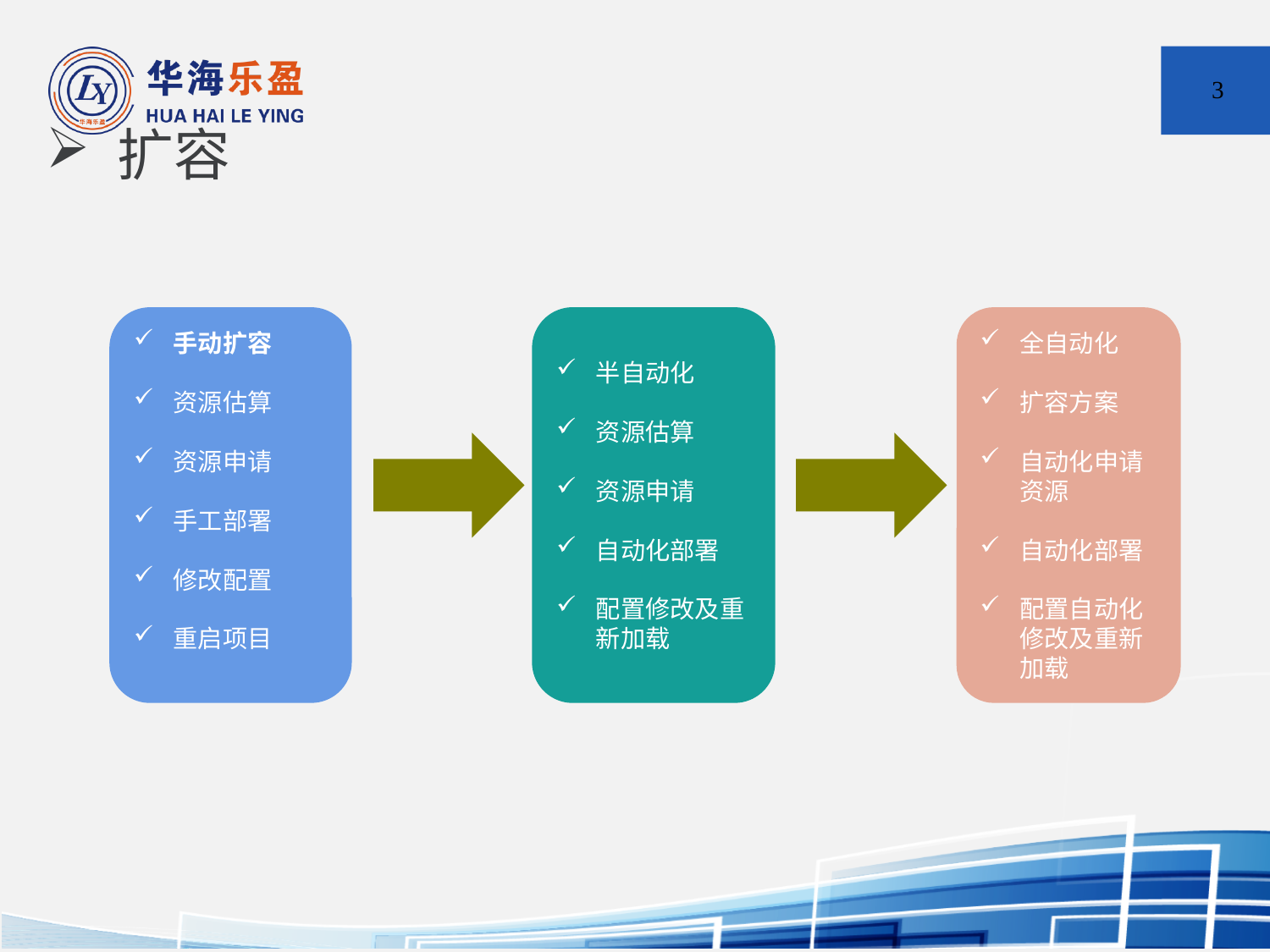

3
# 扩容
手动扩容

资源估算

资源申请

手工部署

修改配置

重启项目

半自动化

资源估算

资源申请

自动化部署

配置修改及重新加载

全自动化

扩容方案

自动化申请资源

自动化部署

配置自动化修改及重新加载